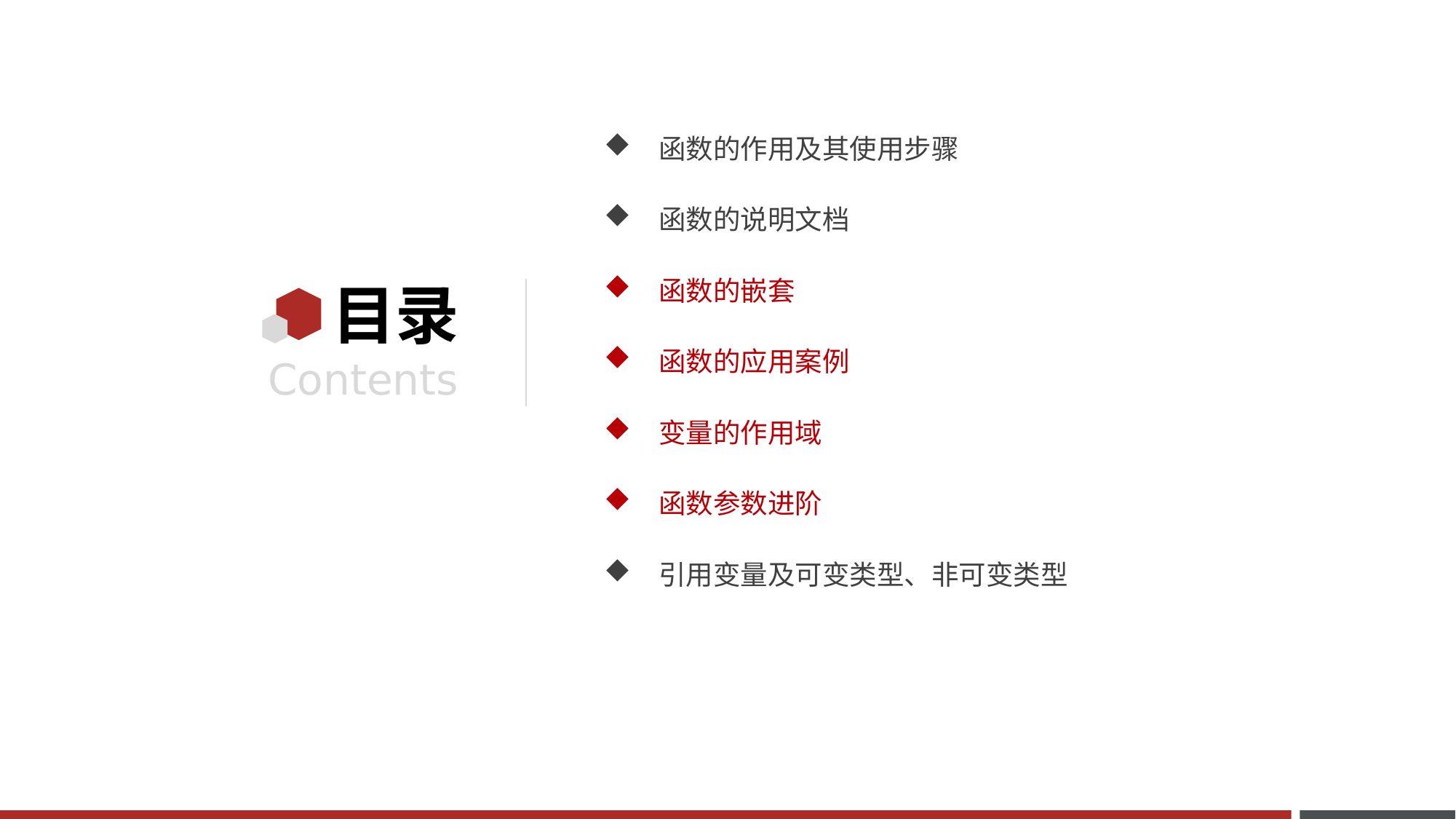

函数的作用及其使用步骤
函数的说明文档
函数的嵌套
函数的应用案例
变量的作用域
函数参数进阶
引用变量及可变类型、非可变类型